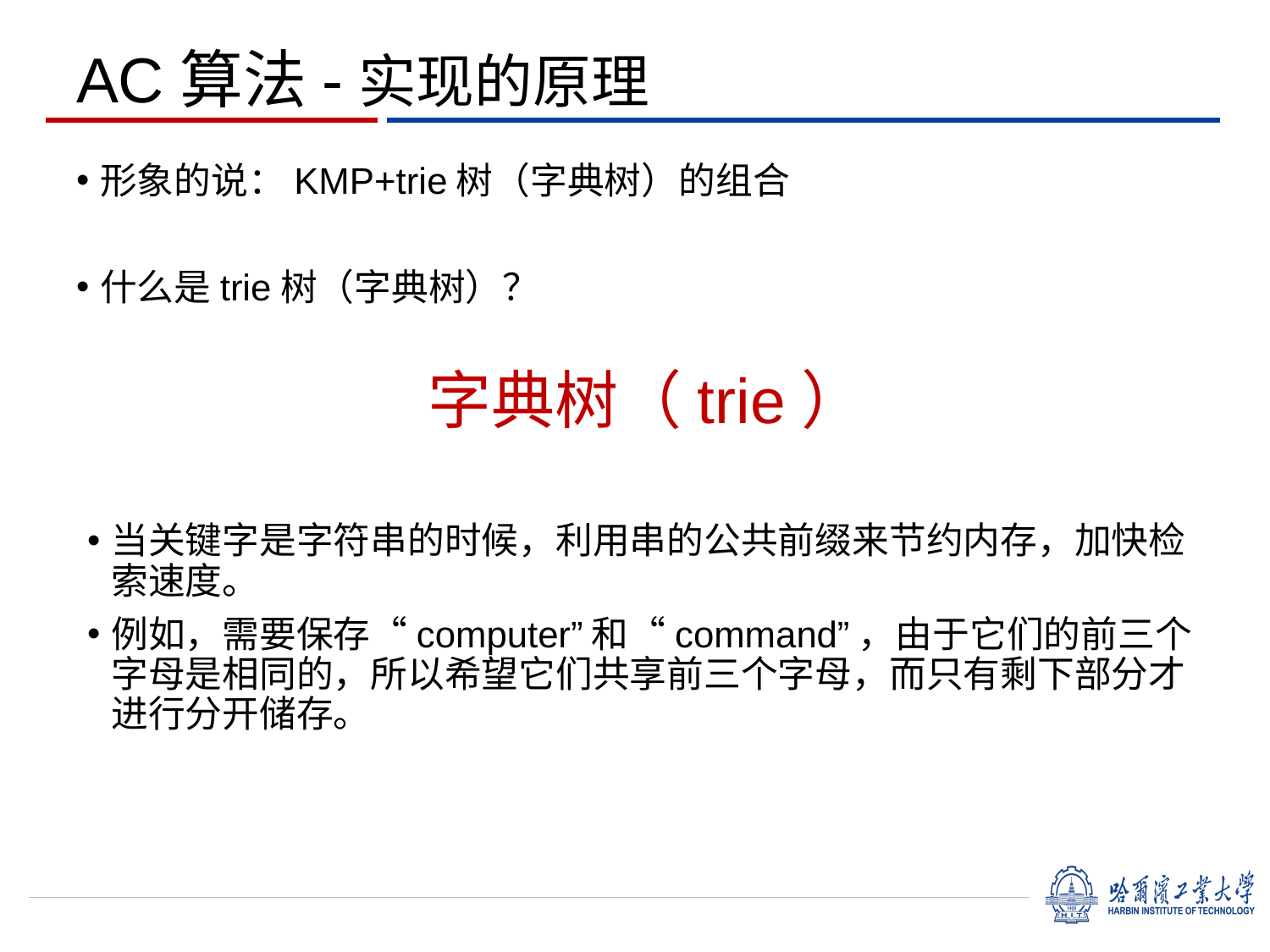

AC算法-实现的原理
形象的说：KMP+trie树（字典树）的组合

什么是trie树（字典树）？
字典树（trie）
当关键字是字符串的时候，利用串的公共前缀来节约内存，加快检索速度。
例如，需要保存“computer”和“command”，由于它们的前三个字母是相同的，所以希望它们共享前三个字母，而只有剩下部分才进行分开储存。